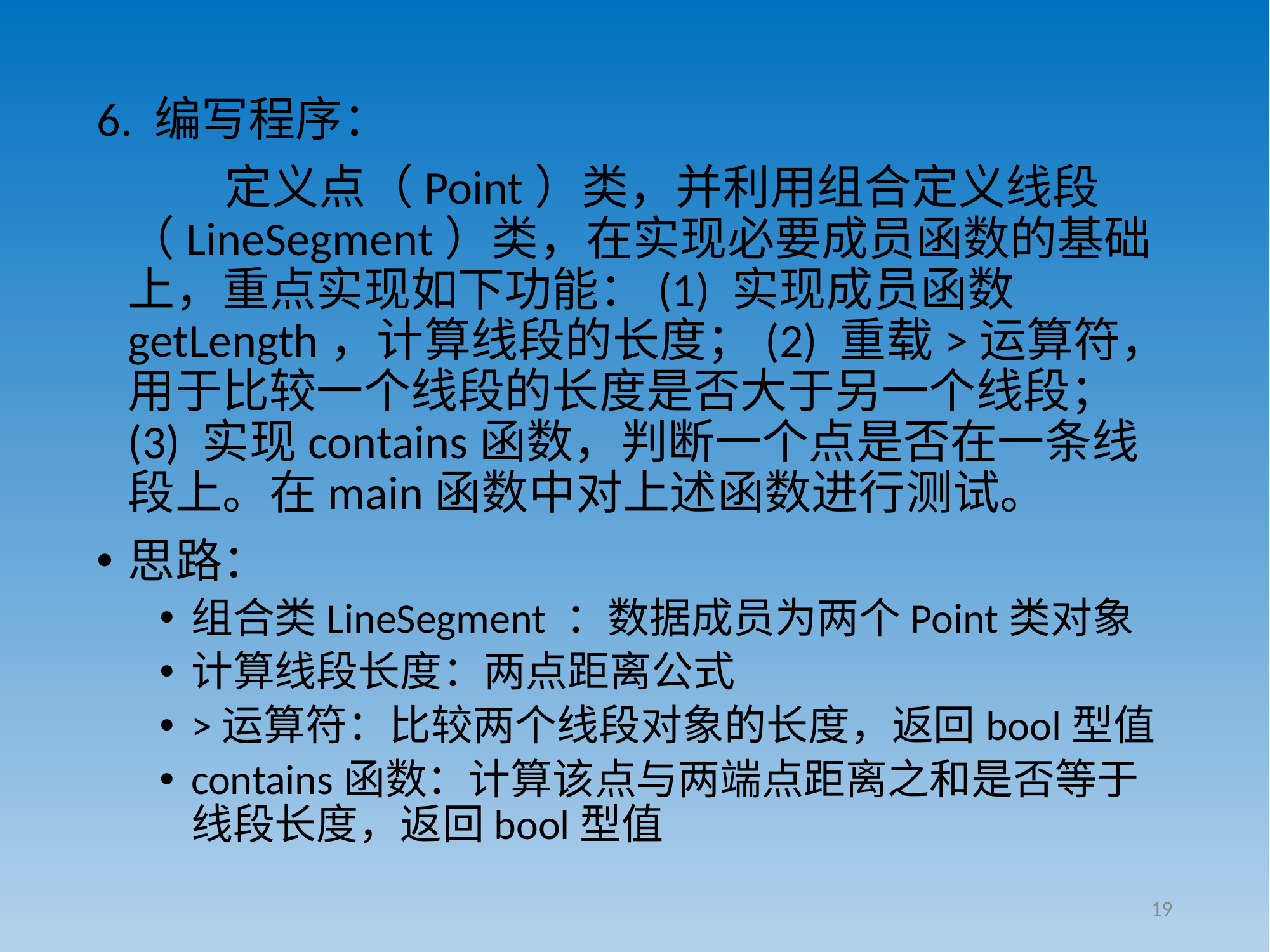

6. 编写程序：
           定义点（Point）类，并利用组合定义线段（LineSegment）类，在实现必要成员函数的基础上，重点实现如下功能：(1) 实现成员函数getLength，计算线段的长度；(2) 重载>运算符，用于比较一个线段的长度是否大于另一个线段；(3) 实现contains函数，判断一个点是否在一条线段上。在main函数中对上述函数进行测试。
思路：
组合类LineSegment ：数据成员为两个Point类对象
计算线段长度：两点距离公式
>运算符：比较两个线段对象的长度，返回bool型值
contains函数：计算该点与两端点距离之和是否等于线段长度，返回bool型值
19